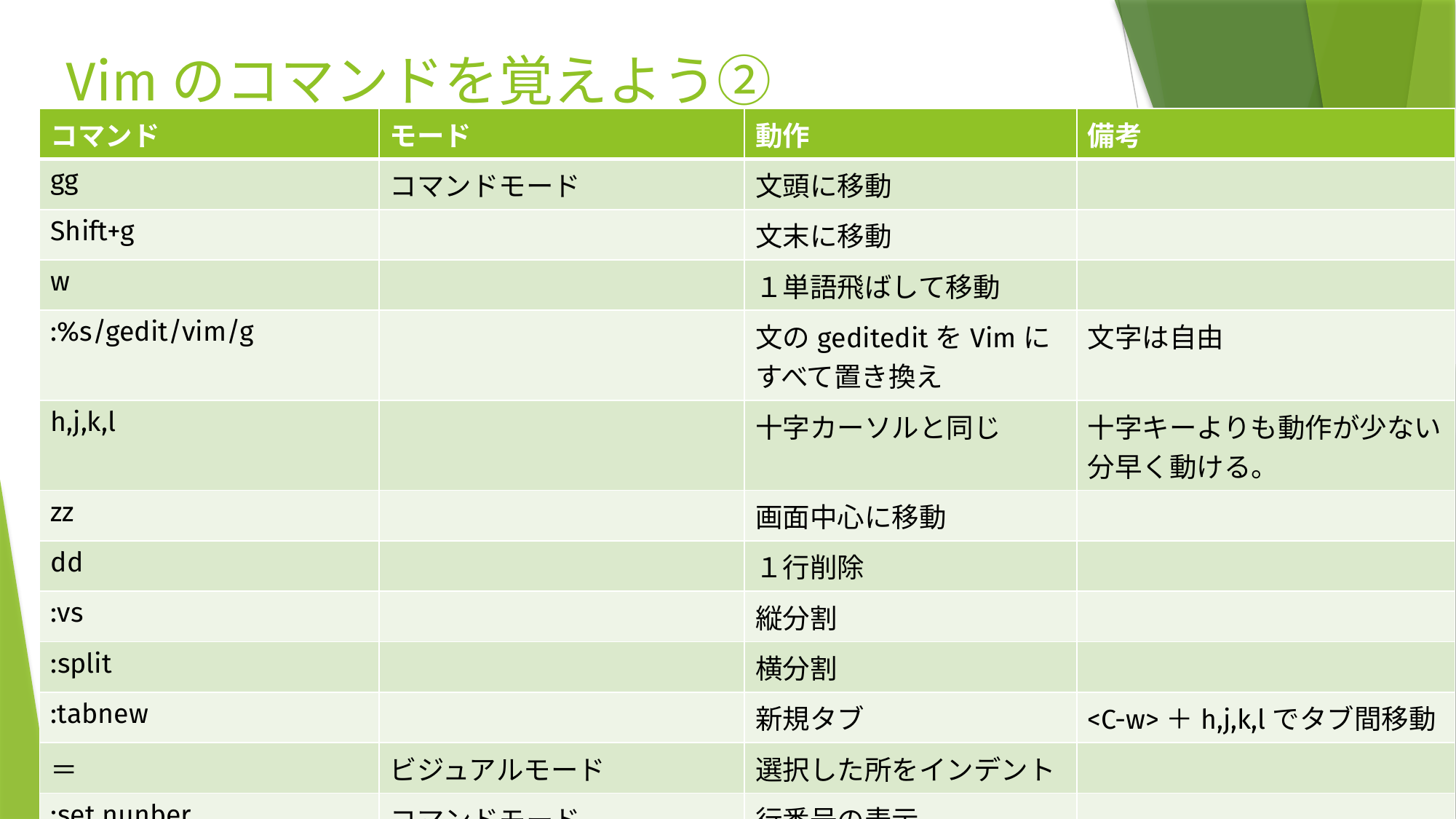

# Vimのコマンドを覚えよう②
| コマンド | モード | 動作 | 備考 |
| --- | --- | --- | --- |
| gg | コマンドモード | 文頭に移動 |  |
| Shift+g |  | 文末に移動 |  |
| w |  | １単語飛ばして移動 |  |
| :%s/gedit/vim/g |  | 文のgediteditをVimにすべて置き換え | 文字は自由 |
| h,j,k,l |  | 十字カーソルと同じ | 十字キーよりも動作が少ない分早く動ける。 |
| zz |  | 画面中心に移動 |  |
| dd |  | １行削除 |  |
| :vs |  | 縦分割 |  |
| :split |  | 横分割 |  |
| :tabnew |  | 新規タブ | <C-w>＋h,j,k,lでタブ間移動 |
| ＝ | ビジュアルモード | 選択した所をインデント |  |
| :set nunber | コマンドモード | 行番号の表示 |  |
| その他 |  |  | 数えたらきりがない… 徐々に覚えよう！ |